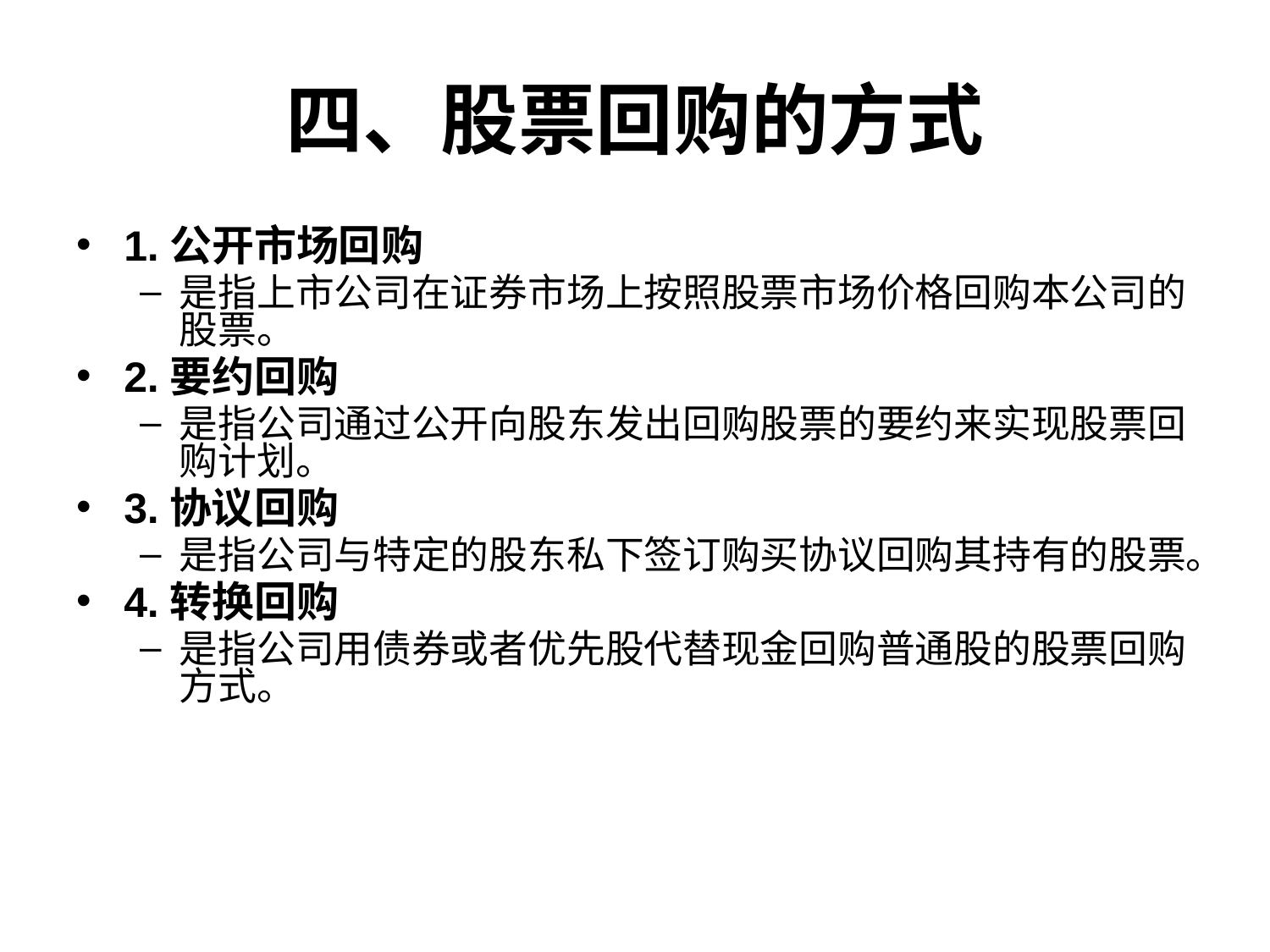

四、股票回购的方式
1.公开市场回购
是指上市公司在证券市场上按照股票市场价格回购本公司的股票。
2.要约回购
是指公司通过公开向股东发出回购股票的要约来实现股票回购计划。
3.协议回购
是指公司与特定的股东私下签订购买协议回购其持有的股票。
4.转换回购
是指公司用债券或者优先股代替现金回购普通股的股票回购方式。